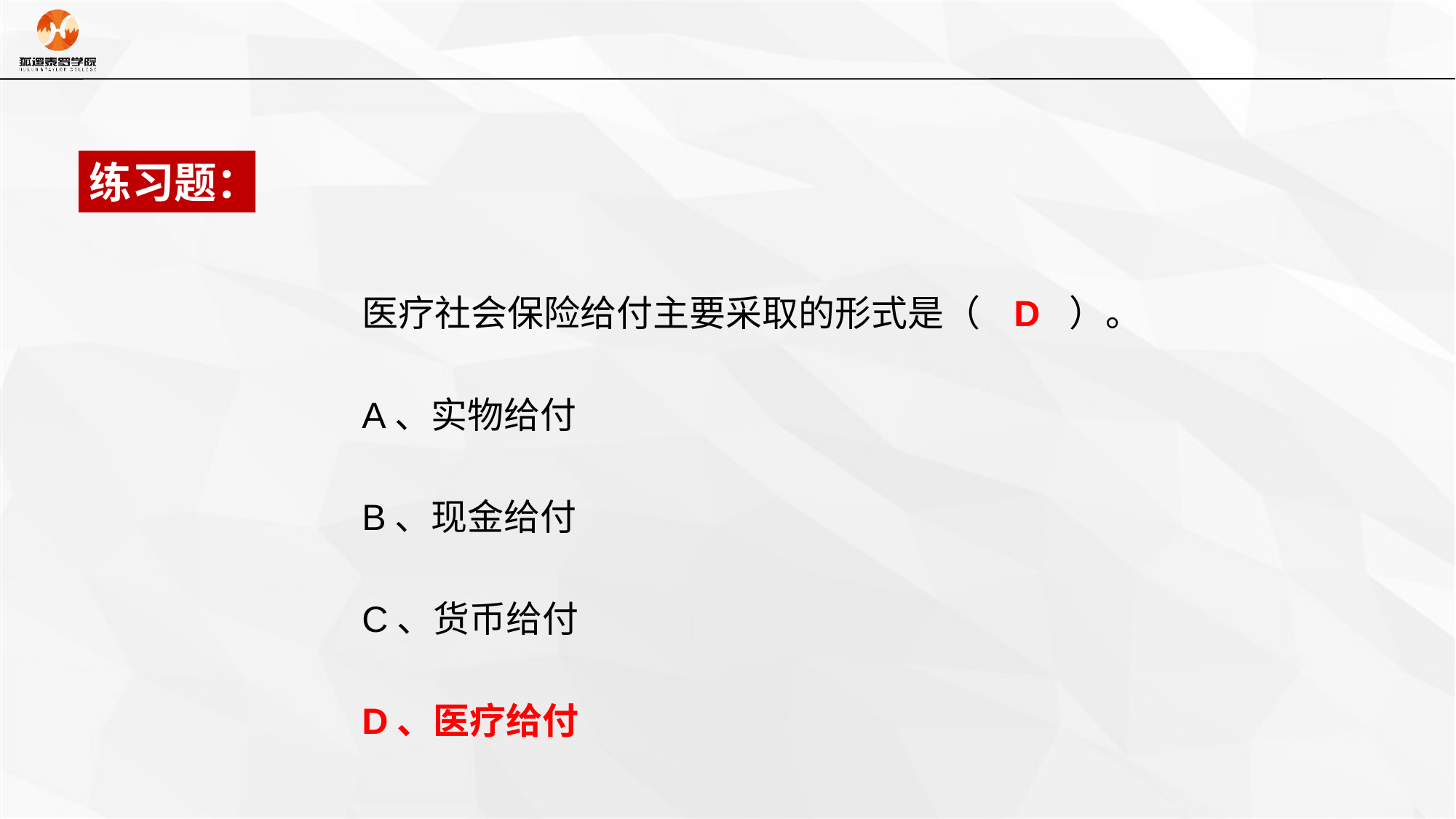

练习题：
医疗社会保险给付主要采取的形式是（   D  ）。
A、实物给付
B、现金给付
C、货币给付
D、医疗给付